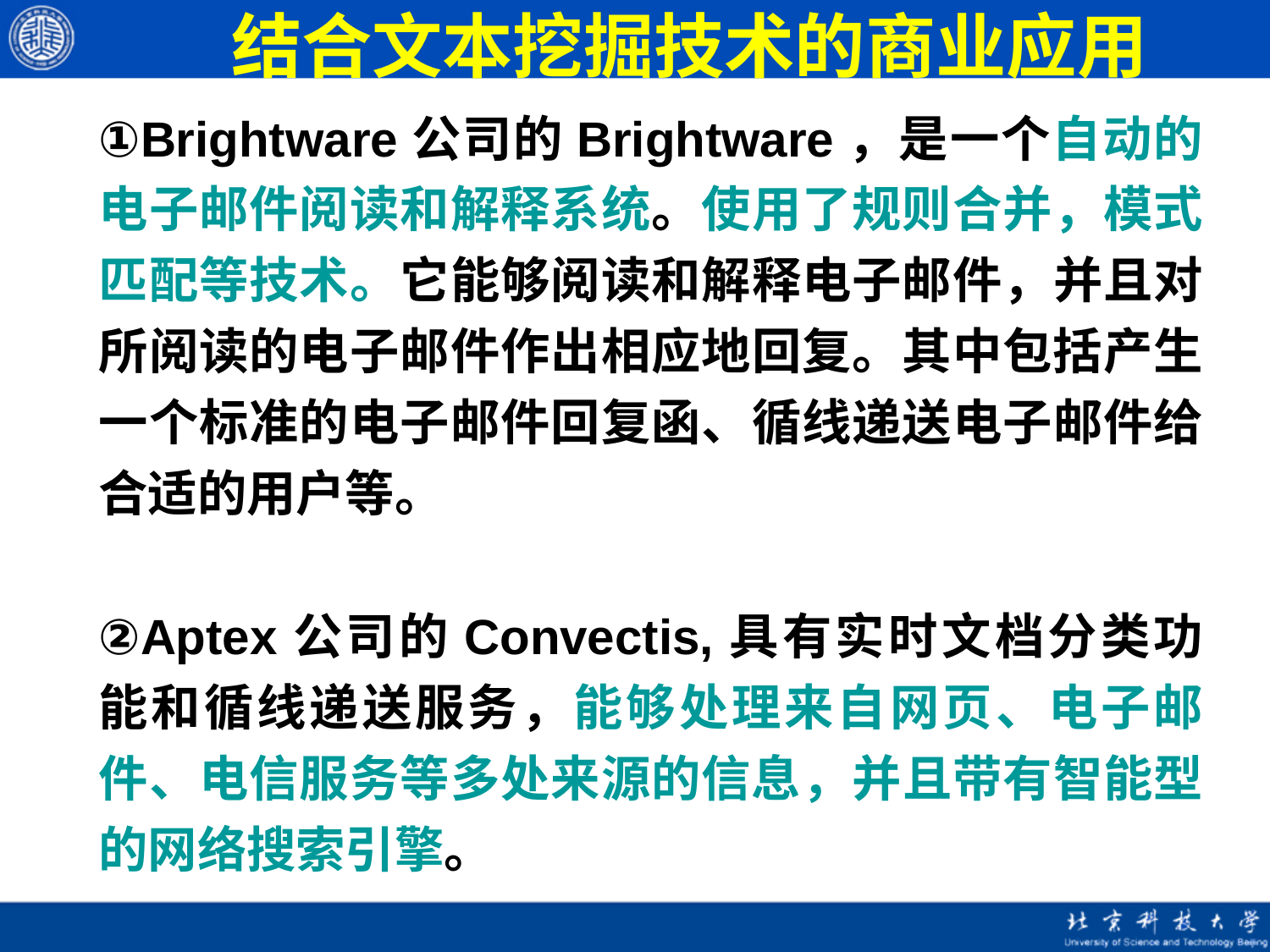

# 结合文本挖掘技术的商业应用
①Brightware公司的Brightware，是一个自动的电子邮件阅读和解释系统。使用了规则合并，模式匹配等技术。它能够阅读和解释电子邮件，并且对所阅读的电子邮件作出相应地回复。其中包括产生一个标准的电子邮件回复函、循线递送电子邮件给合适的用户等。

②Aptex公司的Convectis,具有实时文档分类功能和循线递送服务，能够处理来自网页、电子邮件、电信服务等多处来源的信息，并且带有智能型的网络搜索引擎。
9